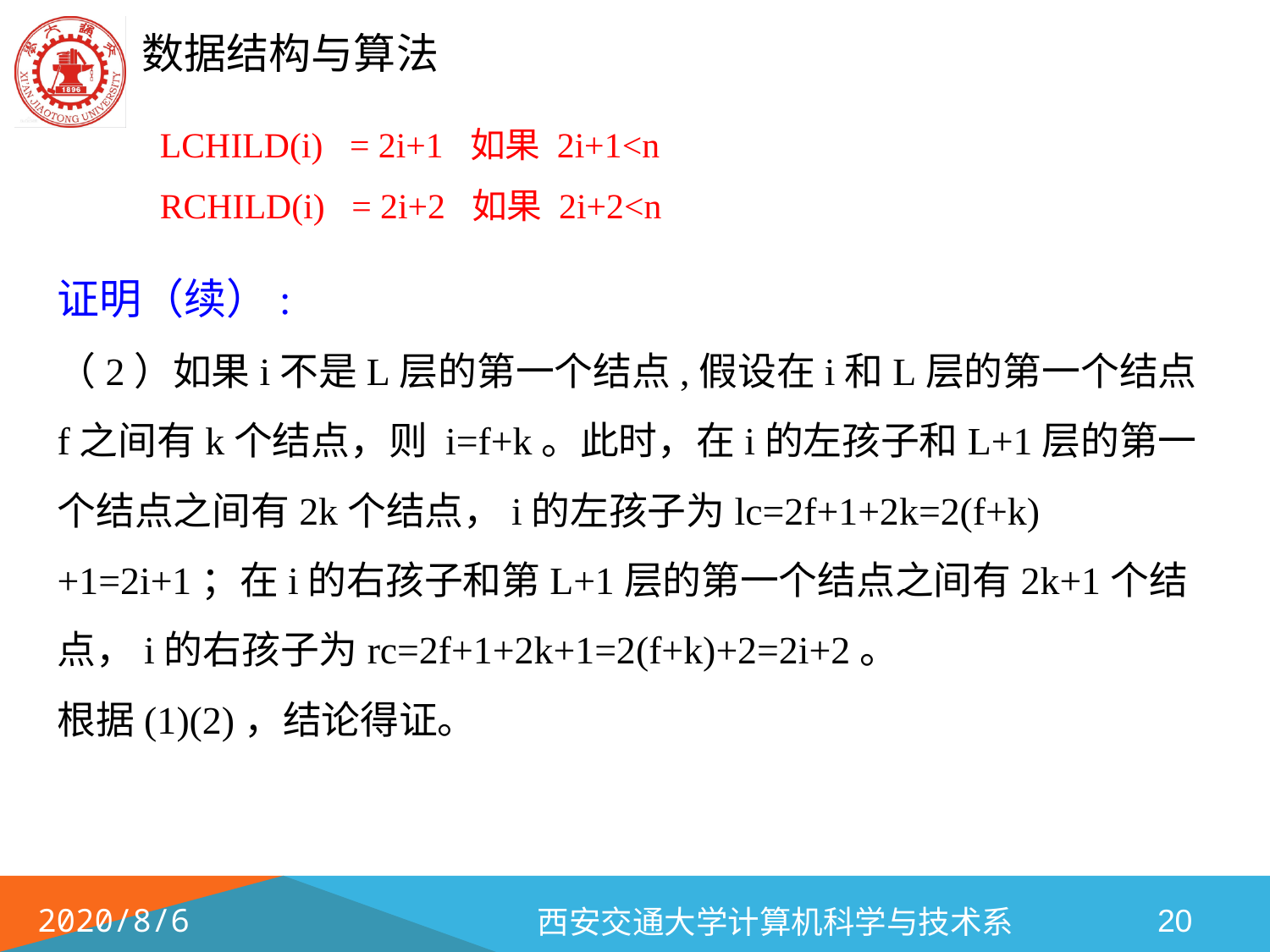

LCHILD(i)   = 2i+1  如果 2i+1<n
RCHILD(i)   = 2i+2  如果 2i+2<n
证明（续）:
（2）如果i不是L层的第一个结点,假设在i和L层的第一个结点f之间有k个结点，则 i=f+k。此时，在i的左孩子和L+1层的第一个结点之间有2k个结点，i的左孩子为lc=2f+1+2k=2(f+k)+1=2i+1；在i的右孩子和第L+1层的第一个结点之间有2k+1个结点，i的右孩子为rc=2f+1+2k+1=2(f+k)+2=2i+2。
根据(1)(2)，结论得证。